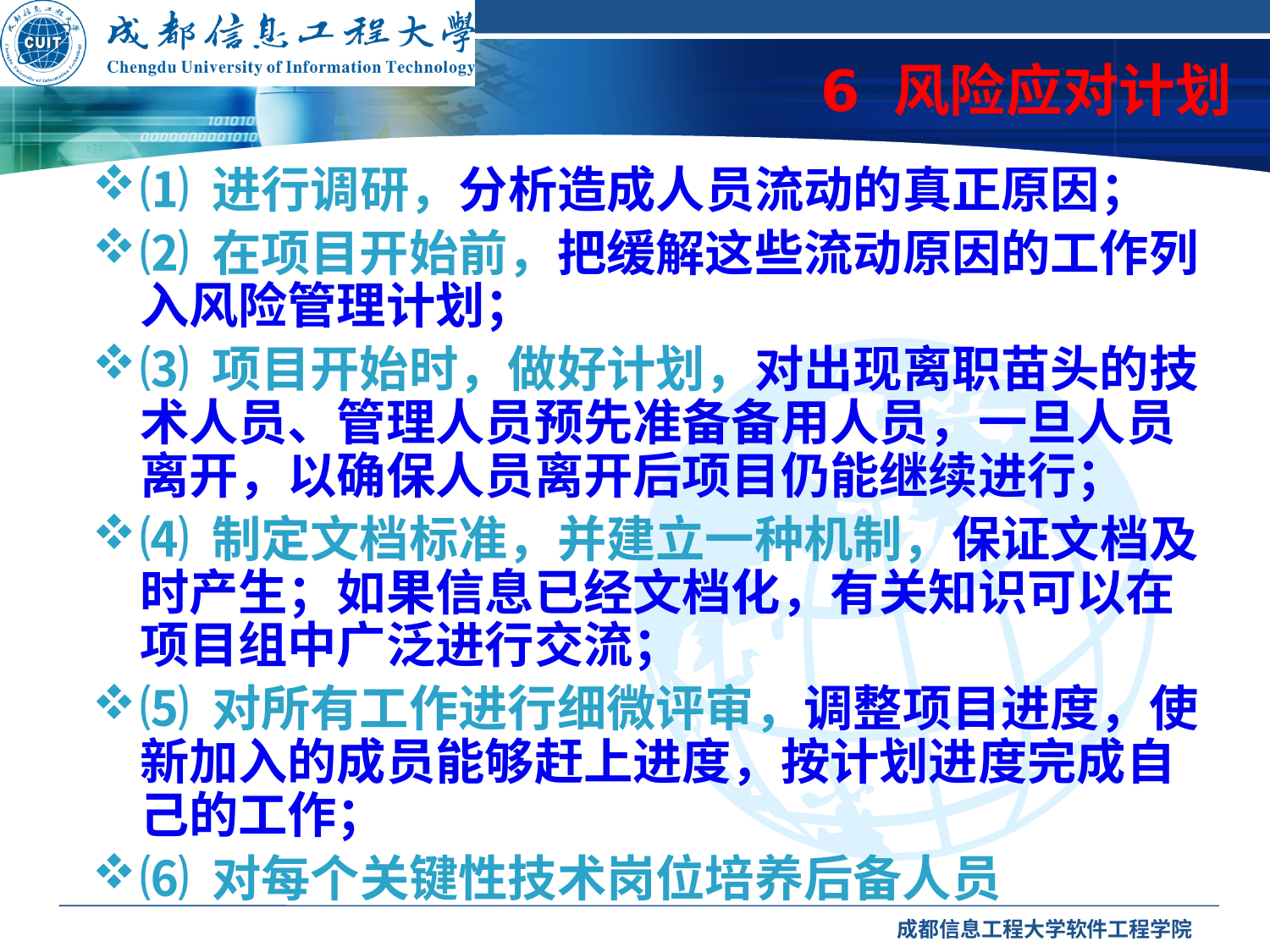

# 6 风险应对计划
⑴ 进行调研，分析造成人员流动的真正原因；
⑵ 在项目开始前，把缓解这些流动原因的工作列入风险管理计划；
⑶ 项目开始时，做好计划，对出现离职苗头的技术人员、管理人员预先准备备用人员，一旦人员离开，以确保人员离开后项目仍能继续进行；
⑷ 制定文档标准，并建立一种机制，保证文档及时产生；如果信息已经文档化，有关知识可以在项目组中广泛进行交流；
⑸ 对所有工作进行细微评审，调整项目进度，使新加入的成员能够赶上进度，按计划进度完成自己的工作；
⑹ 对每个关键性技术岗位培养后备人员